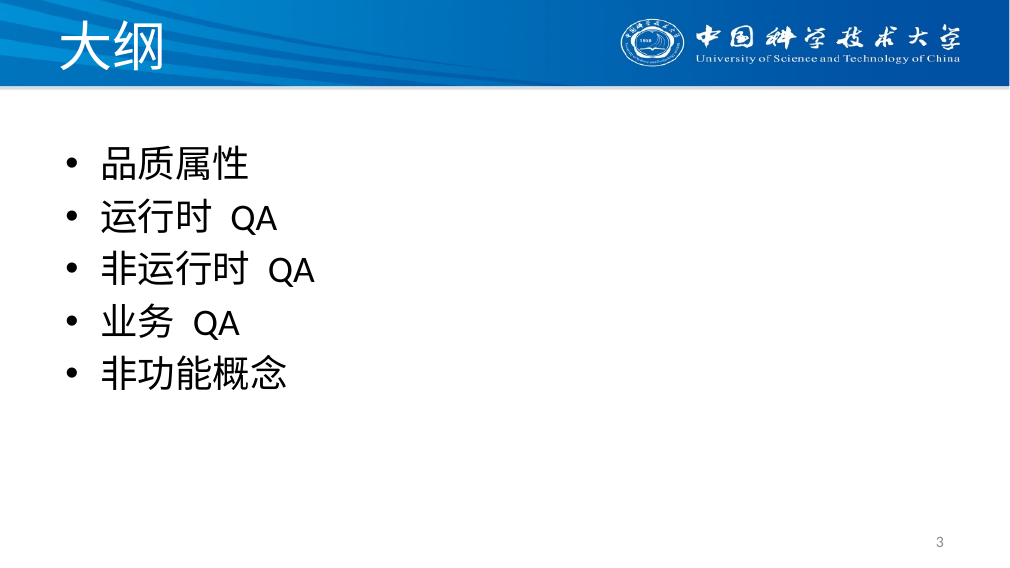

# 大纲
品质属性
运行时 QA
非运行时 QA
业务 QA
非功能概念

3